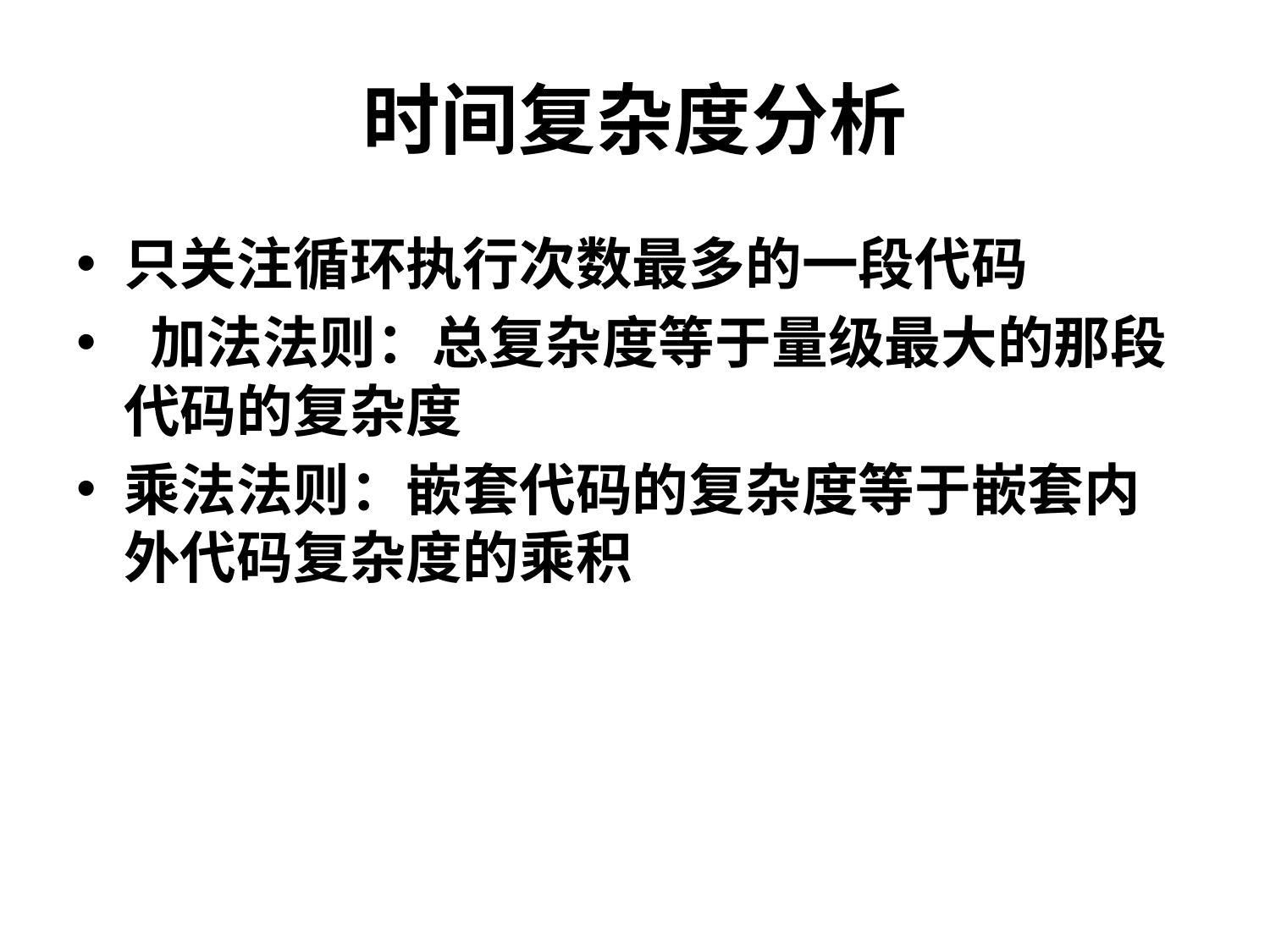

# 时间复杂度分析
只关注循环执行次数最多的一段代码
 加法法则：总复杂度等于量级最大的那段代码的复杂度
乘法法则：嵌套代码的复杂度等于嵌套内外代码复杂度的乘积